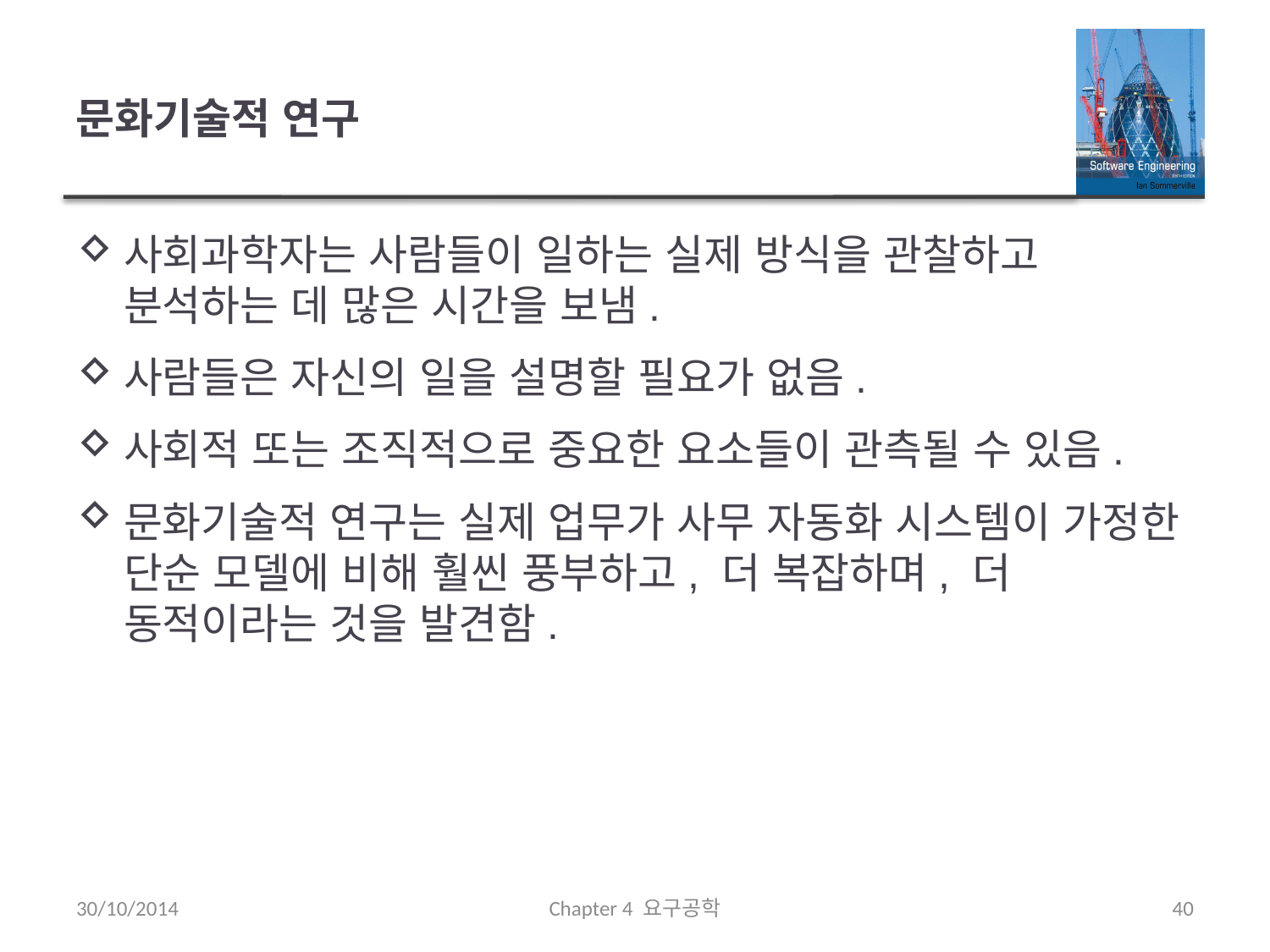

# 문화기술적 연구
사회과학자는 사람들이 일하는 실제 방식을 관찰하고 분석하는 데 많은 시간을 보냄.
사람들은 자신의 일을 설명할 필요가 없음.
사회적 또는 조직적으로 중요한 요소들이 관측될 수 있음.
문화기술적 연구는 실제 업무가 사무 자동화 시스템이 가정한 단순 모델에 비해 훨씬 풍부하고, 더 복잡하며, 더 동적이라는 것을 발견함.
30/10/2014
Chapter 4 요구공학
40